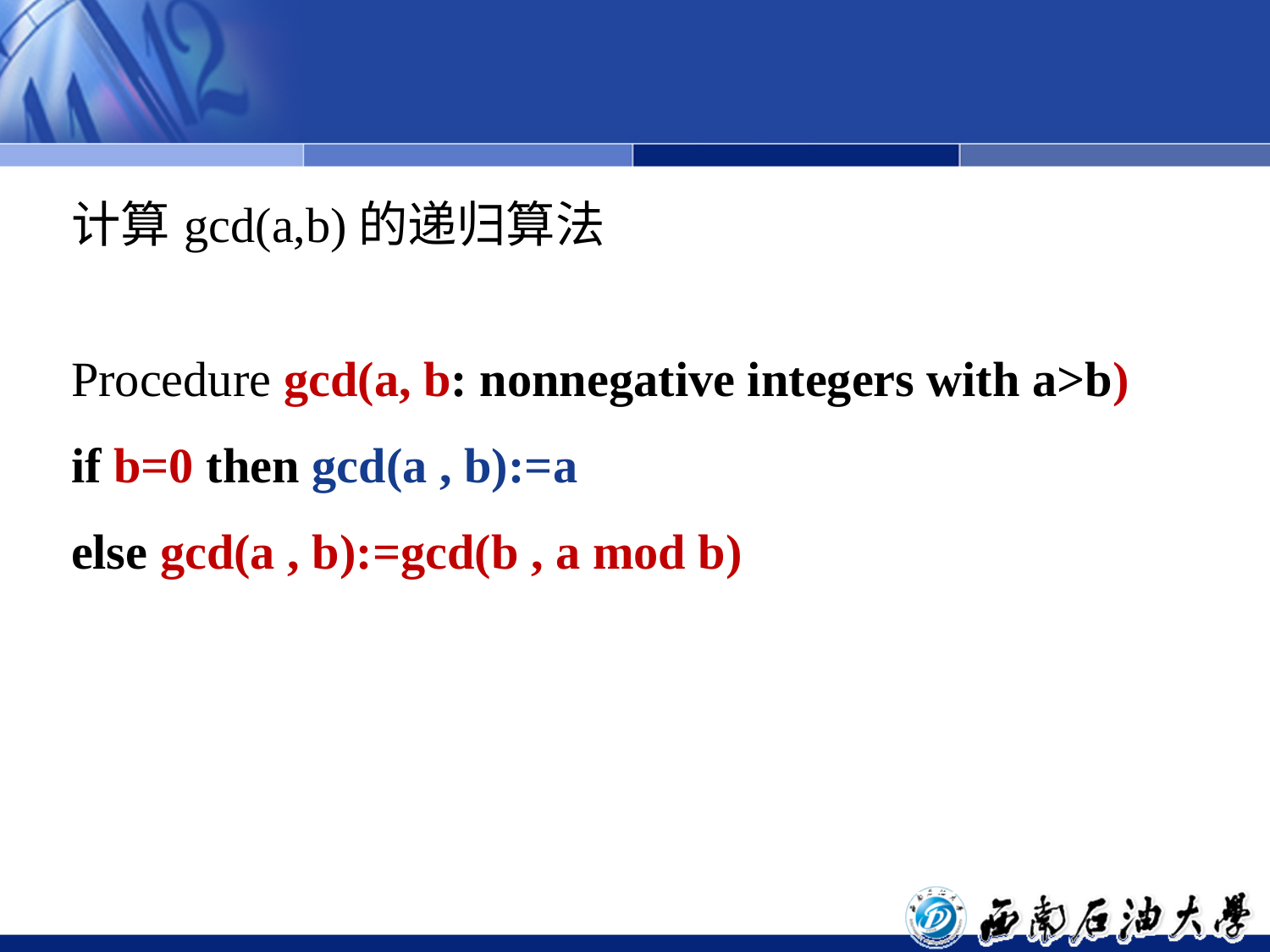

#
| 计算gcd(a,b)的递归算法 Procedure gcd(a, b: nonnegative integers with a>b) if b=0 then gcd(a , b):=a else gcd(a , b):=gcd(b , a mod b) |
| --- |